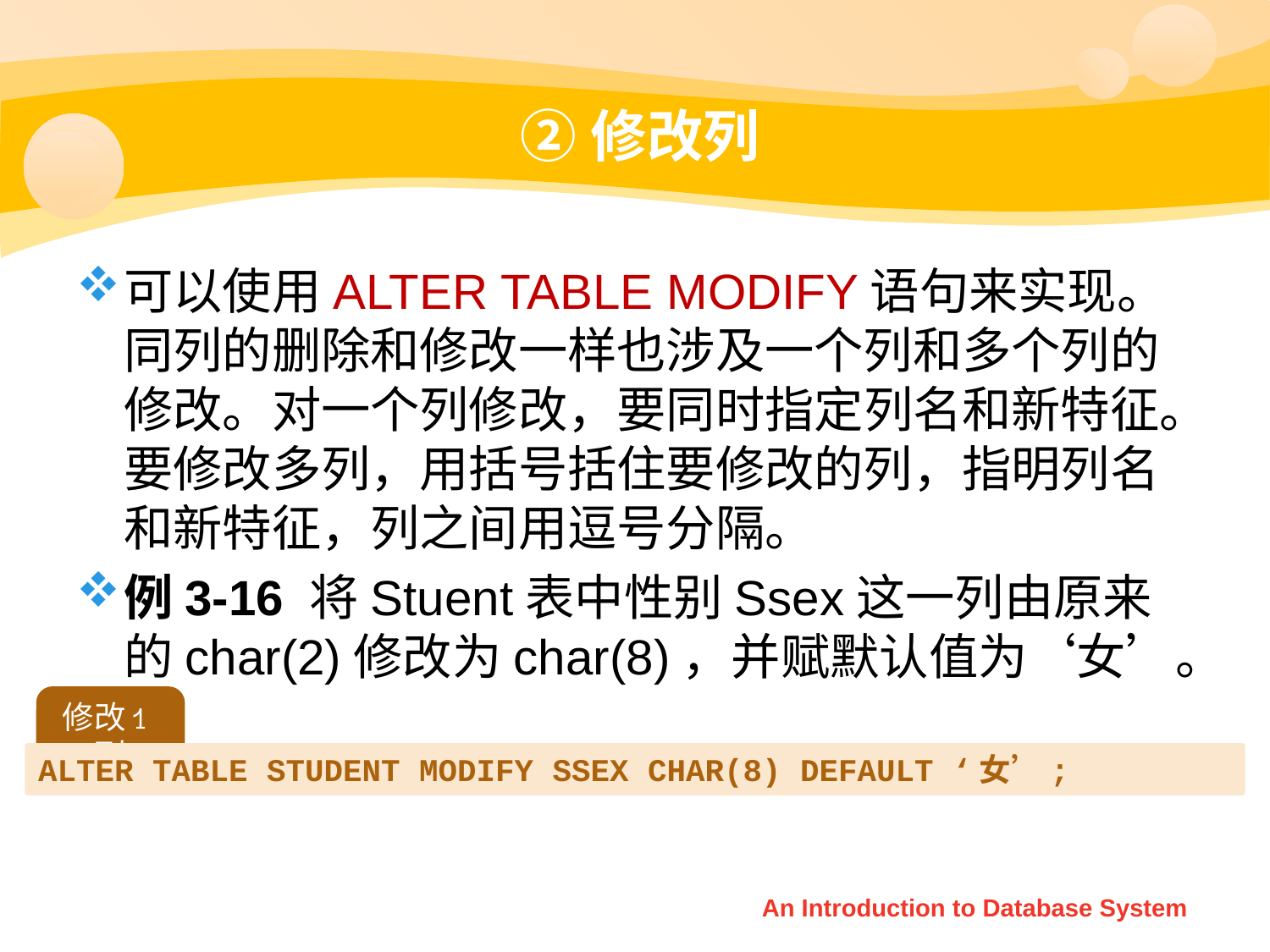

# ②修改列
可以使用ALTER TABLE MODIFY语句来实现。同列的删除和修改一样也涉及一个列和多个列的修改。对一个列修改，要同时指定列名和新特征。要修改多列，用括号括住要修改的列，指明列名和新特征，列之间用逗号分隔。
例3-16 将Stuent表中性别Ssex这一列由原来的char(2)修改为char(8)，并赋默认值为‘女’。
修改1列
ALTER TABLE STUDENT MODIFY SSEX CHAR(8) DEFAULT ‘女’;
An Introduction to Database System